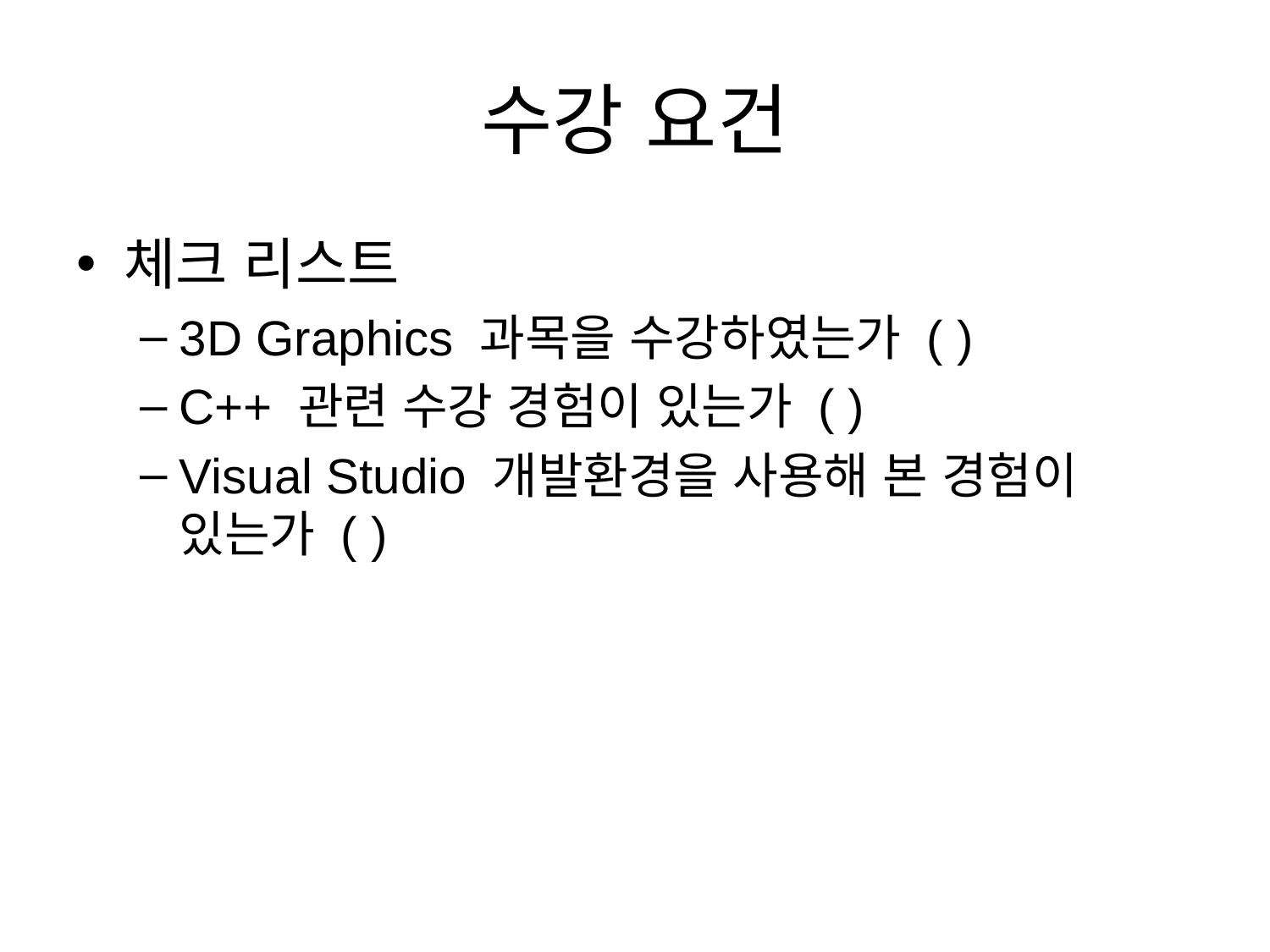

# 수강 요건
체크 리스트
3D Graphics 과목을 수강하였는가 ( )
C++ 관련 수강 경험이 있는가 ( )
Visual Studio 개발환경을 사용해 본 경험이 있는가 ( )